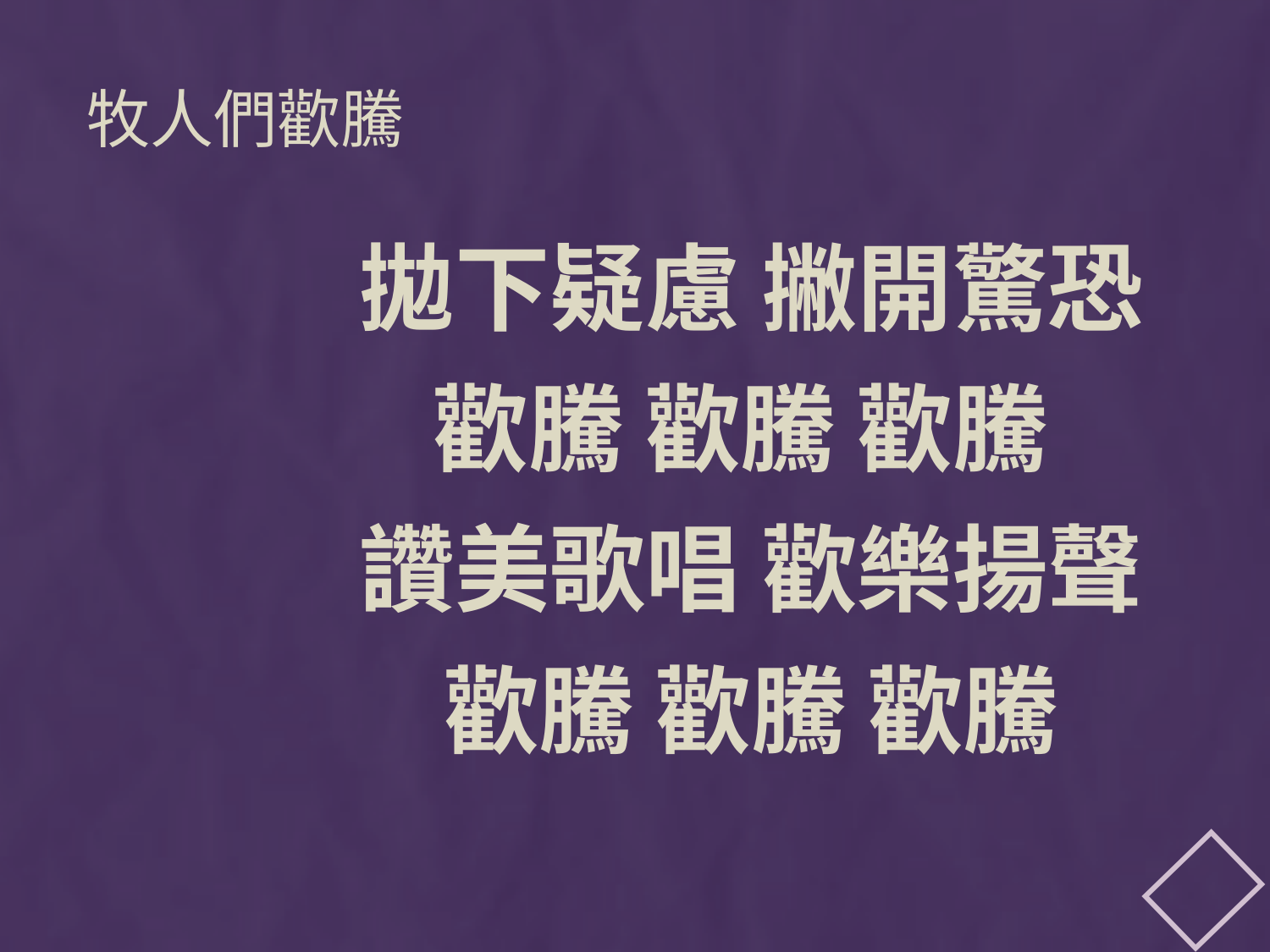

# 牧人們歡騰
拋下疑慮 撇開驚恐
歡騰 歡騰 歡騰
讚美歌唱 歡樂揚聲
歡騰 歡騰 歡騰